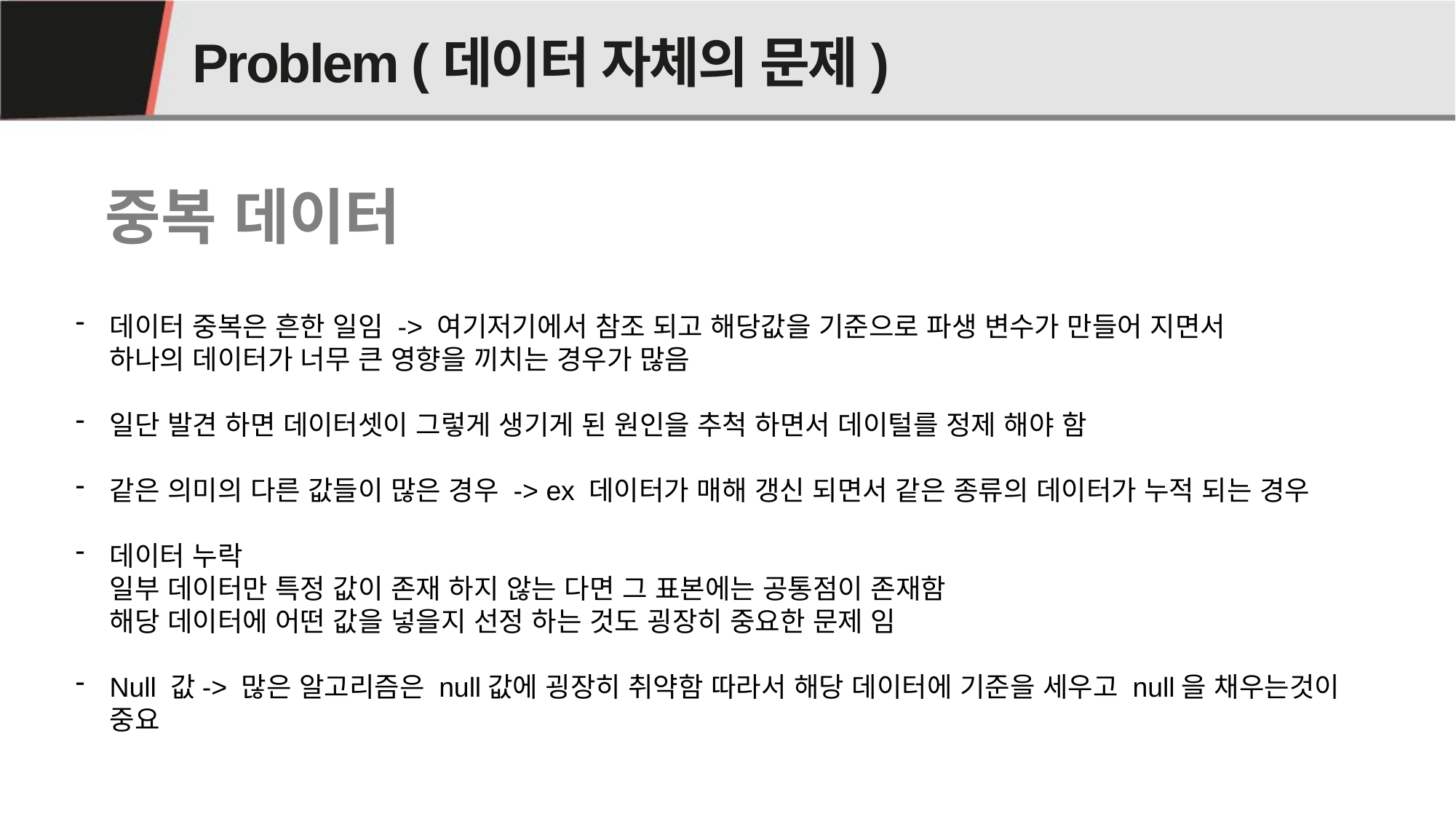

# Problem (데이터 자체의 문제)
01
중복 데이터
데이터 중복은 흔한 일임 -> 여기저기에서 참조 되고 해당값을 기준으로 파생 변수가 만들어 지면서
하나의 데이터가 너무 큰 영향을 끼치는 경우가 많음

일단 발견 하면 데이터셋이 그렇게 생기게 된 원인을 추척 하면서 데이털를 정제 해야 함

같은 의미의 다른 값들이 많은 경우 -> ex 데이터가 매해 갱신 되면서 같은 종류의 데이터가 누적 되는 경우

데이터 누락
일부 데이터만 특정 값이 존재 하지 않는 다면 그 표본에는 공통점이 존재함
해당 데이터에 어떤 값을 넣을지 선정 하는 것도 굉장히 중요한 문제 임

Null 값-> 많은 알고리즘은 null값에 굉장히 취약함 따라서 해당 데이터에 기준을 세우고 null을 채우는것이 중요